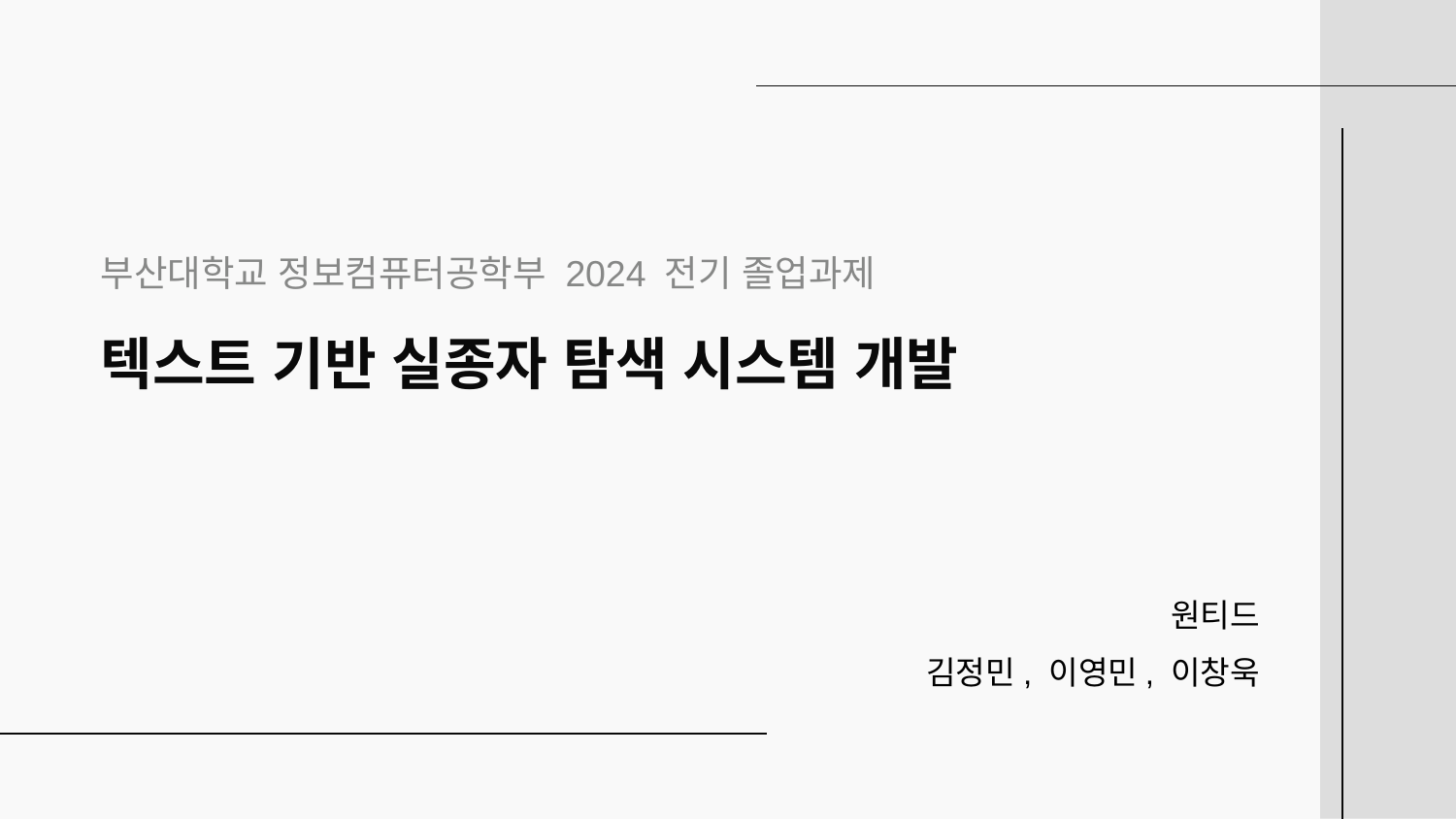

# 부산대학교 정보컴퓨터공학부 2024 전기 졸업과제 텍스트 기반 실종자 탐색 시스템 개발
원티드
김정민, 이영민, 이창욱